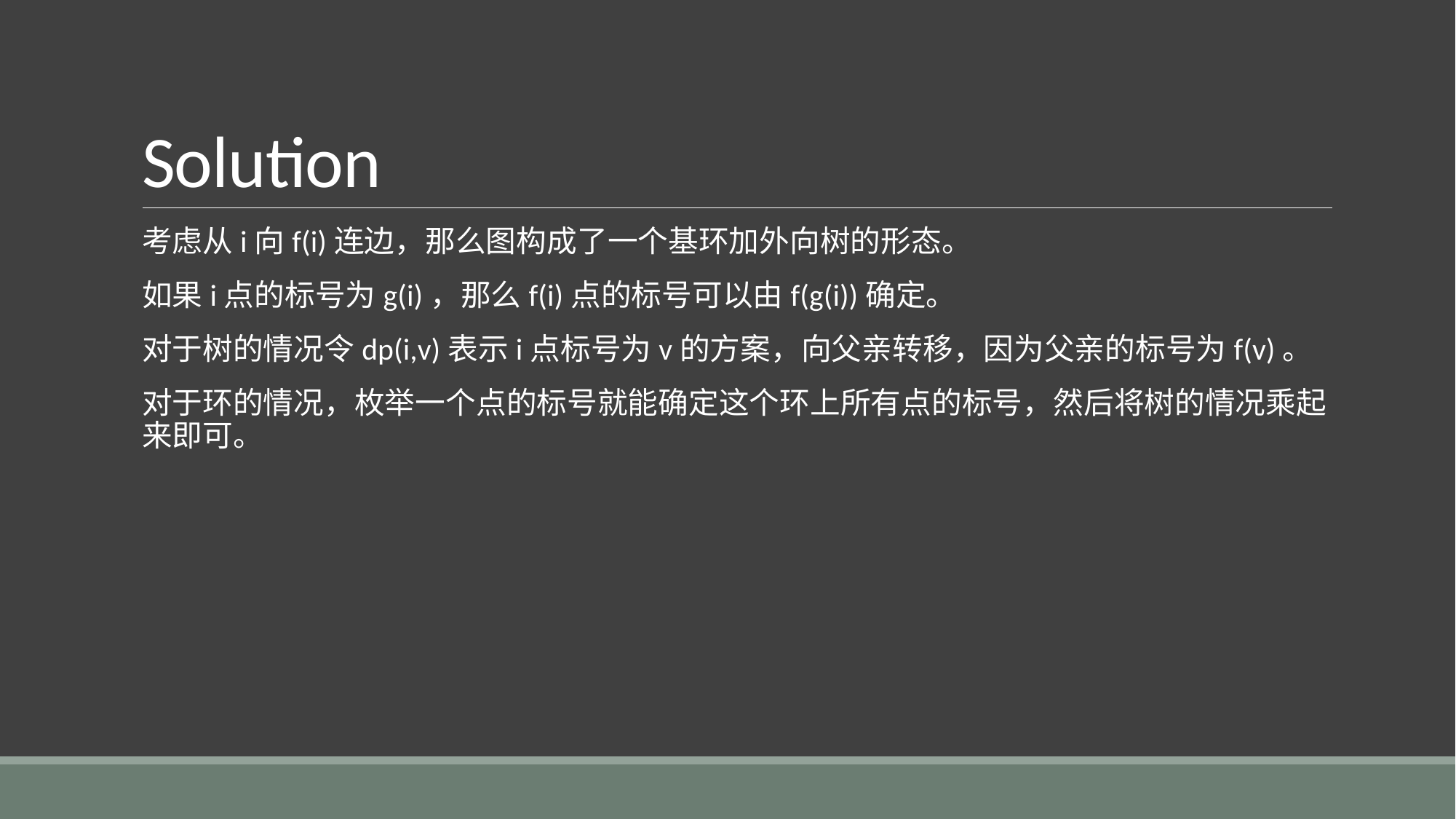

# Solution
考虑从i向f(i)连边，那么图构成了一个基环加外向树的形态。
如果i点的标号为g(i)，那么f(i)点的标号可以由f(g(i))确定。
对于树的情况令dp(i,v)表示i点标号为v的方案，向父亲转移，因为父亲的标号为f(v)。
对于环的情况，枚举一个点的标号就能确定这个环上所有点的标号，然后将树的情况乘起来即可。